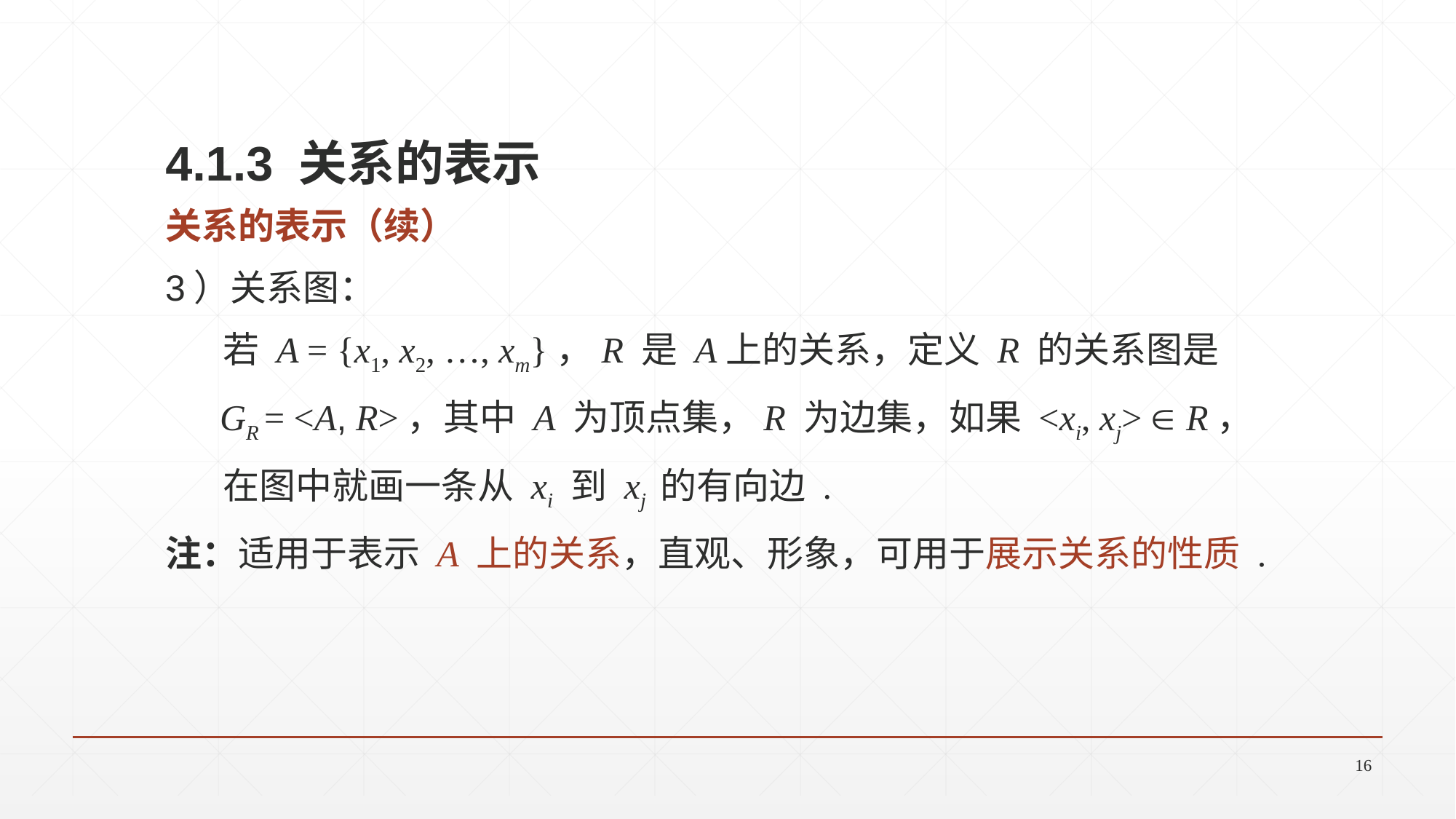

4.1.3 关系的表示
关系的表示（续）
3）关系图：
      若 A = {x1, x2, …, xm}，R 是 A上的关系，定义 R 的关系图是
      GR = <A, R>，其中 A 为顶点集，R 为边集，如果 <xi, xj> ∈ R，
      在图中就画一条从 xi 到 xj 的有向边 .
注：适用于表示 A 上的关系，直观、形象，可用于展示关系的性质 .
16